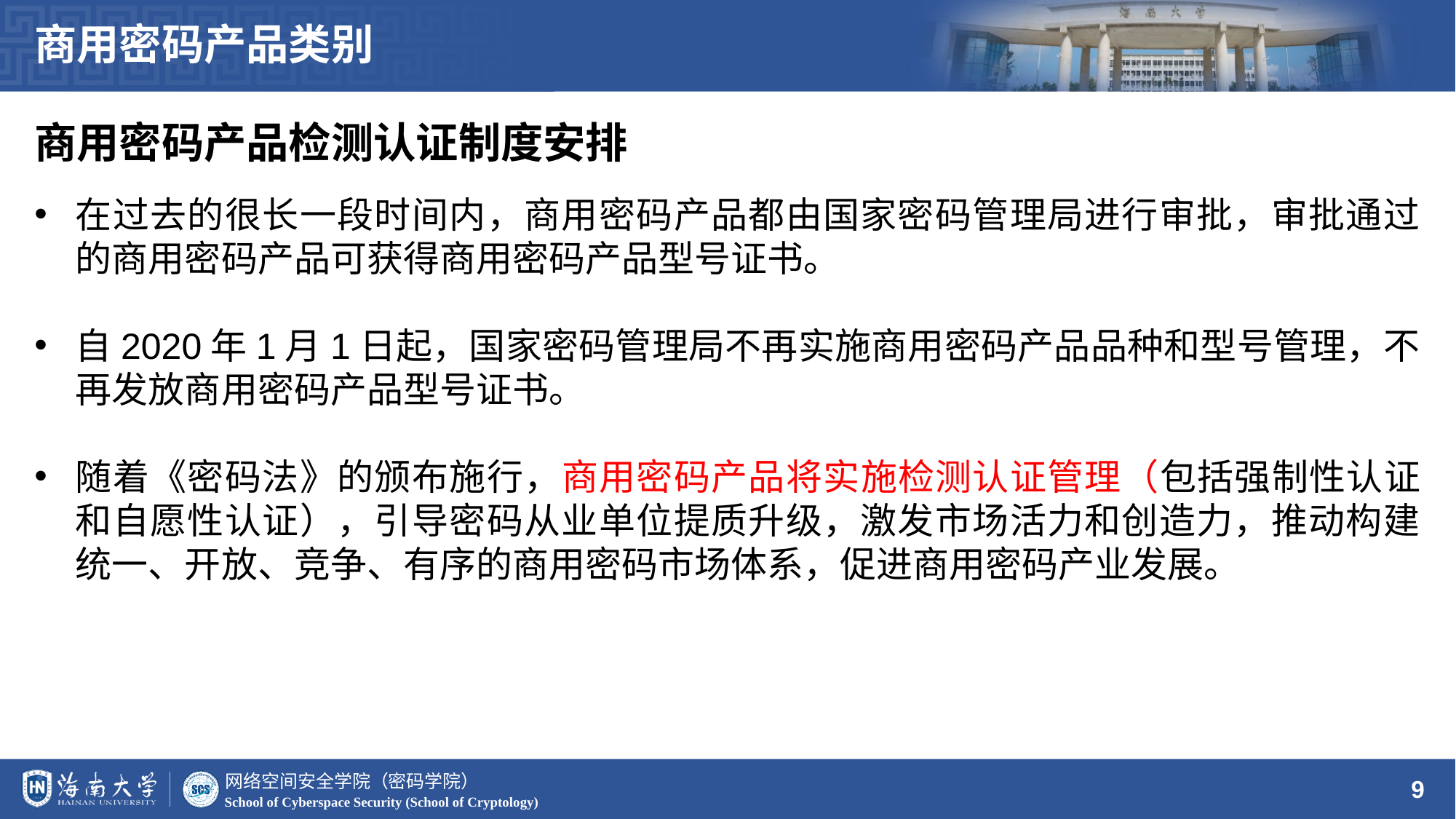

商用密码产品类别
商用密码产品检测认证制度安排
在过去的很长一段时间内，商用密码产品都由国家密码管理局进行审批，审批通过的商用密码产品可获得商用密码产品型号证书。

自2020年1月1日起，国家密码管理局不再实施商用密码产品品种和型号管理，不再发放商用密码产品型号证书。

随着《密码法》的颁布施行，商用密码产品将实施检测认证管理（包括强制性认证和自愿性认证），引导密码从业单位提质升级，激发市场活力和创造力，推动构建统一、开放、竞争、有序的商用密码市场体系，促进商用密码产业发展。
9